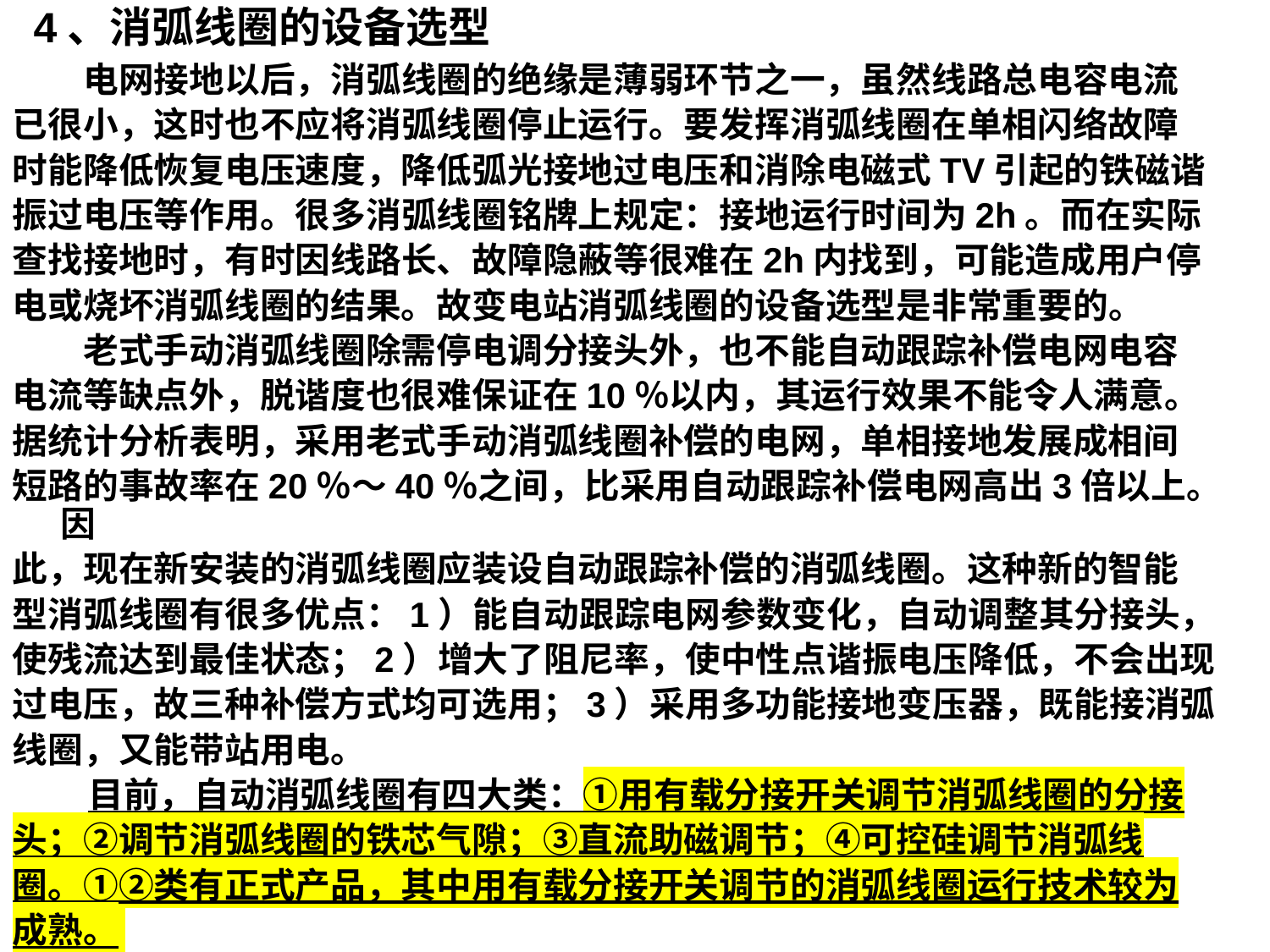

4、消弧线圈的设备选型
　　电网接地以后，消弧线圈的绝缘是薄弱环节之一，虽然线路总电容电流
已很小，这时也不应将消弧线圈停止运行。要发挥消弧线圈在单相闪络故障
时能降低恢复电压速度，降低弧光接地过电压和消除电磁式TV引起的铁磁谐
振过电压等作用。很多消弧线圈铭牌上规定：接地运行时间为2h。而在实际
查找接地时，有时因线路长、故障隐蔽等很难在2h内找到，可能造成用户停
电或烧坏消弧线圈的结果。故变电站消弧线圈的设备选型是非常重要的。
　　老式手动消弧线圈除需停电调分接头外，也不能自动跟踪补偿电网电容
电流等缺点外，脱谐度也很难保证在10％以内，其运行效果不能令人满意。
据统计分析表明，采用老式手动消弧线圈补偿的电网，单相接地发展成相间
短路的事故率在20％～40％之间，比采用自动跟踪补偿电网高出3倍以上。因
此，现在新安装的消弧线圈应装设自动跟踪补偿的消弧线圈。这种新的智能
型消弧线圈有很多优点：1）能自动跟踪电网参数变化，自动调整其分接头，
使残流达到最佳状态；2）增大了阻尼率，使中性点谐振电压降低，不会出现
过电压，故三种补偿方式均可选用；3）采用多功能接地变压器，既能接消弧
线圈，又能带站用电。
    　目前，自动消弧线圈有四大类：①用有载分接开关调节消弧线圈的分接
头；②调节消弧线圈的铁芯气隙；③直流助磁调节；④可控硅调节消弧线
圈。①②类有正式产品，其中用有载分接开关调节的消弧线圈运行技术较为
成熟。